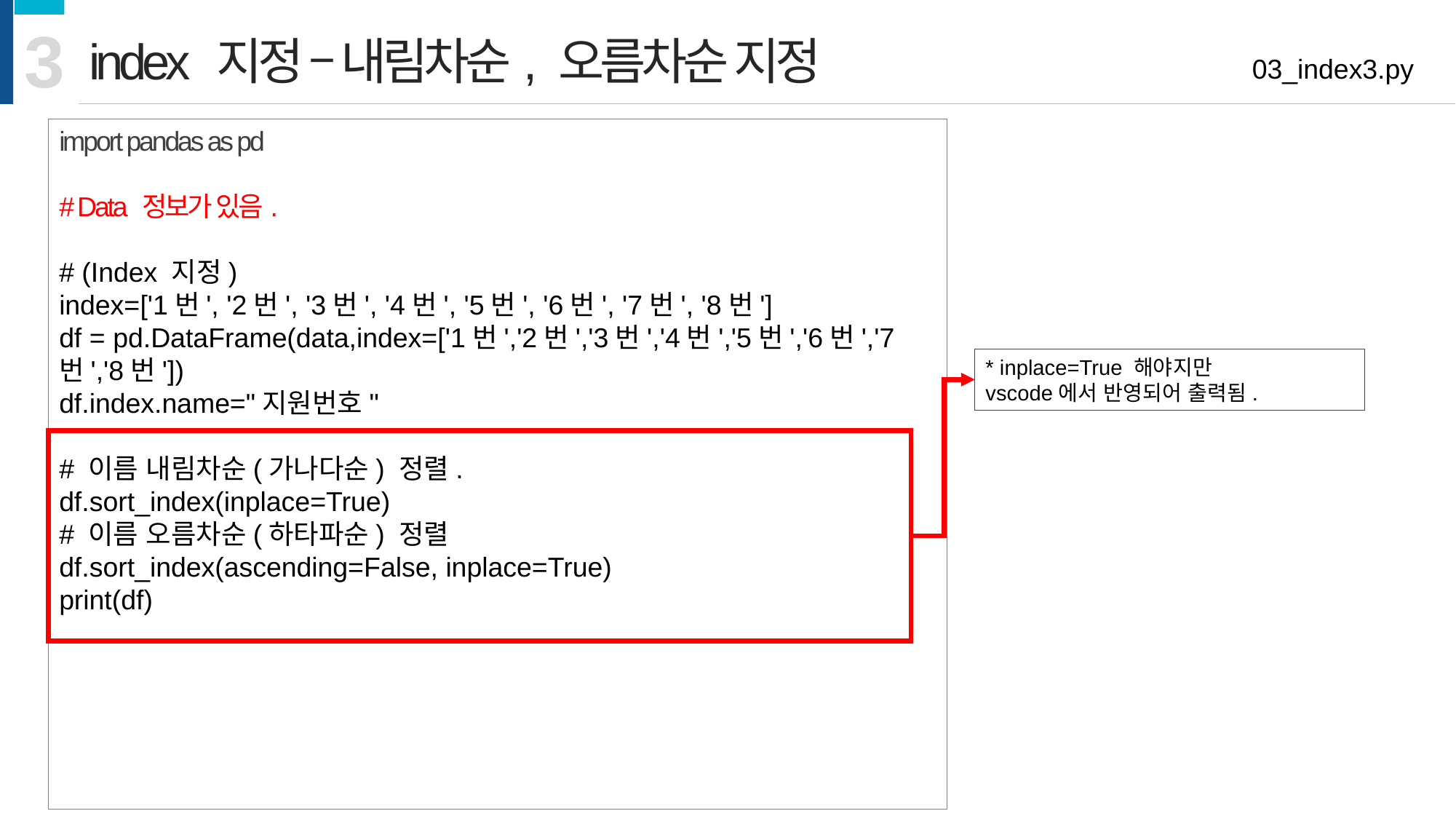

3
index 지정 – 내림차순, 오름차순 지정
03_index3.py
import pandas as pd

# Data 정보가 있음.

# (Index 지정)
index=['1번', '2번', '3번', '4번', '5번', '6번', '7번', '8번']
df = pd.DataFrame(data,index=['1번','2번','3번','4번','5번','6번','7번','8번'])
df.index.name="지원번호"

# 이름 내림차순(가나다순) 정렬.
df.sort_index(inplace=True)
# 이름 오름차순(하타파순) 정렬
df.sort_index(ascending=False, inplace=True)
print(df)

* inplace=True 해야지만
vscode에서 반영되어 출력됨.